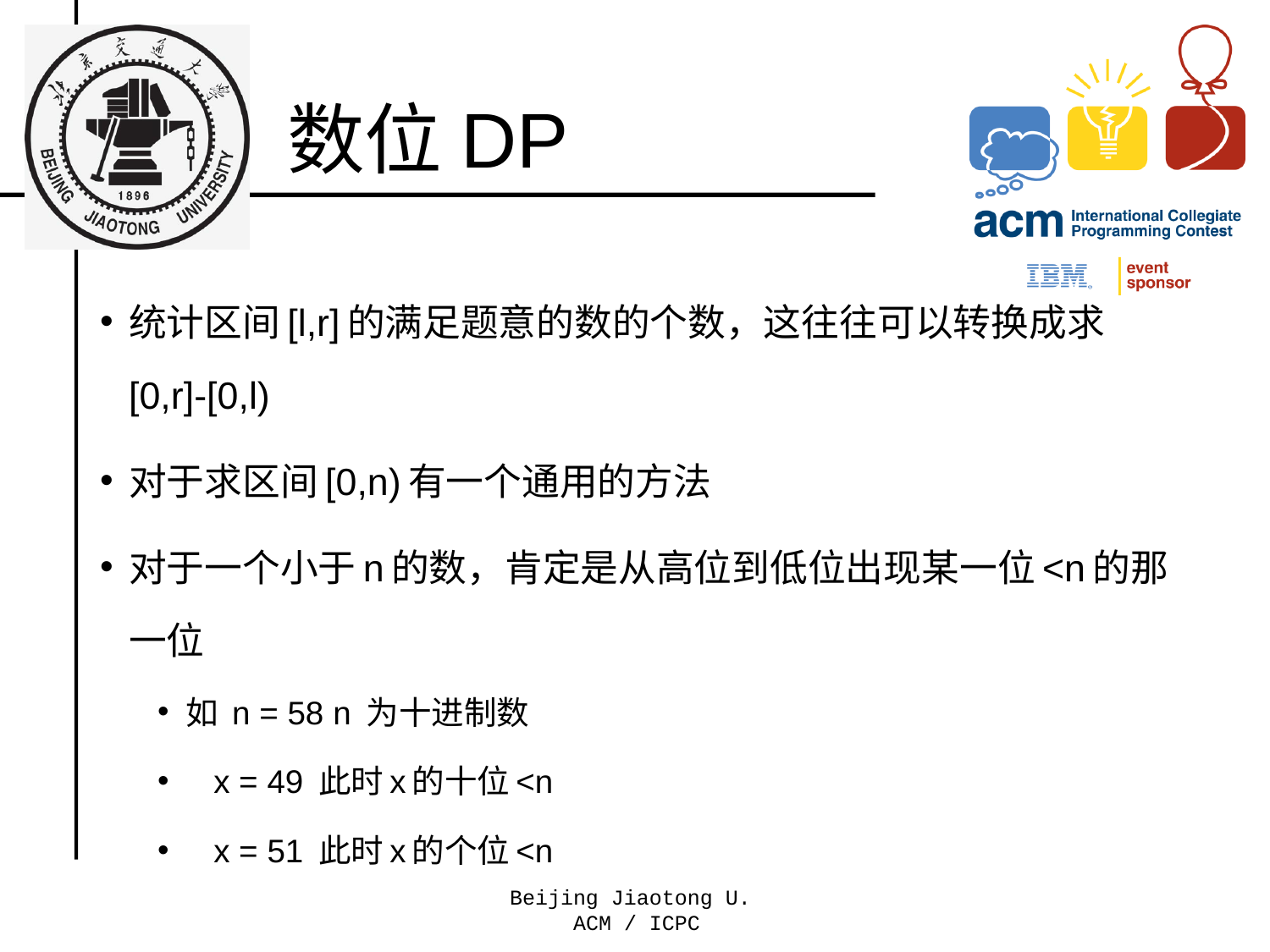

# 数位DP
统计区间[l,r]的满足题意的数的个数，这往往可以转换成求[0,r]-[0,l)
对于求区间[0,n)有一个通用的方法
对于一个小于n的数，肯定是从高位到低位出现某一位<n的那一位
如 n = 58 n 为十进制数
   x = 49 此时x的十位<n
   x = 51 此时x的个位<n